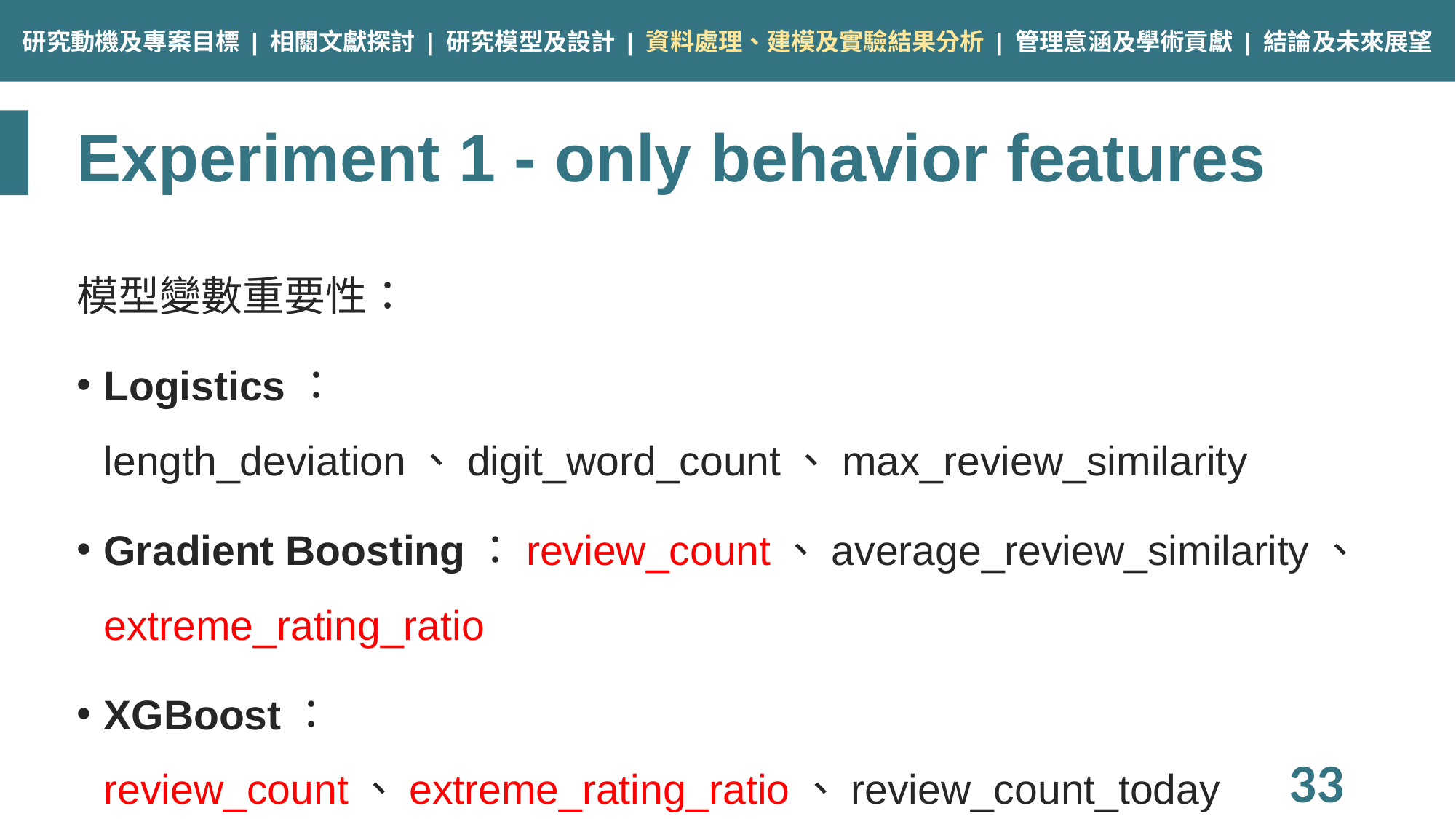

研究動機及專案目標 | 相關文獻探討 | 研究模型及設計 | 資料處理、建模及實驗結果分析 | 管理意涵及學術貢獻 | 結論及未來展望
# Experiment 1 - only behavior features
模型變數重要性：
Logistics：length_deviation、digit_word_count、max_review_similarity
Gradient Boosting：review_count、average_review_similarity、extreme_rating_ratio
XGBoost：review_count、extreme_rating_ratio、review_count_today

33